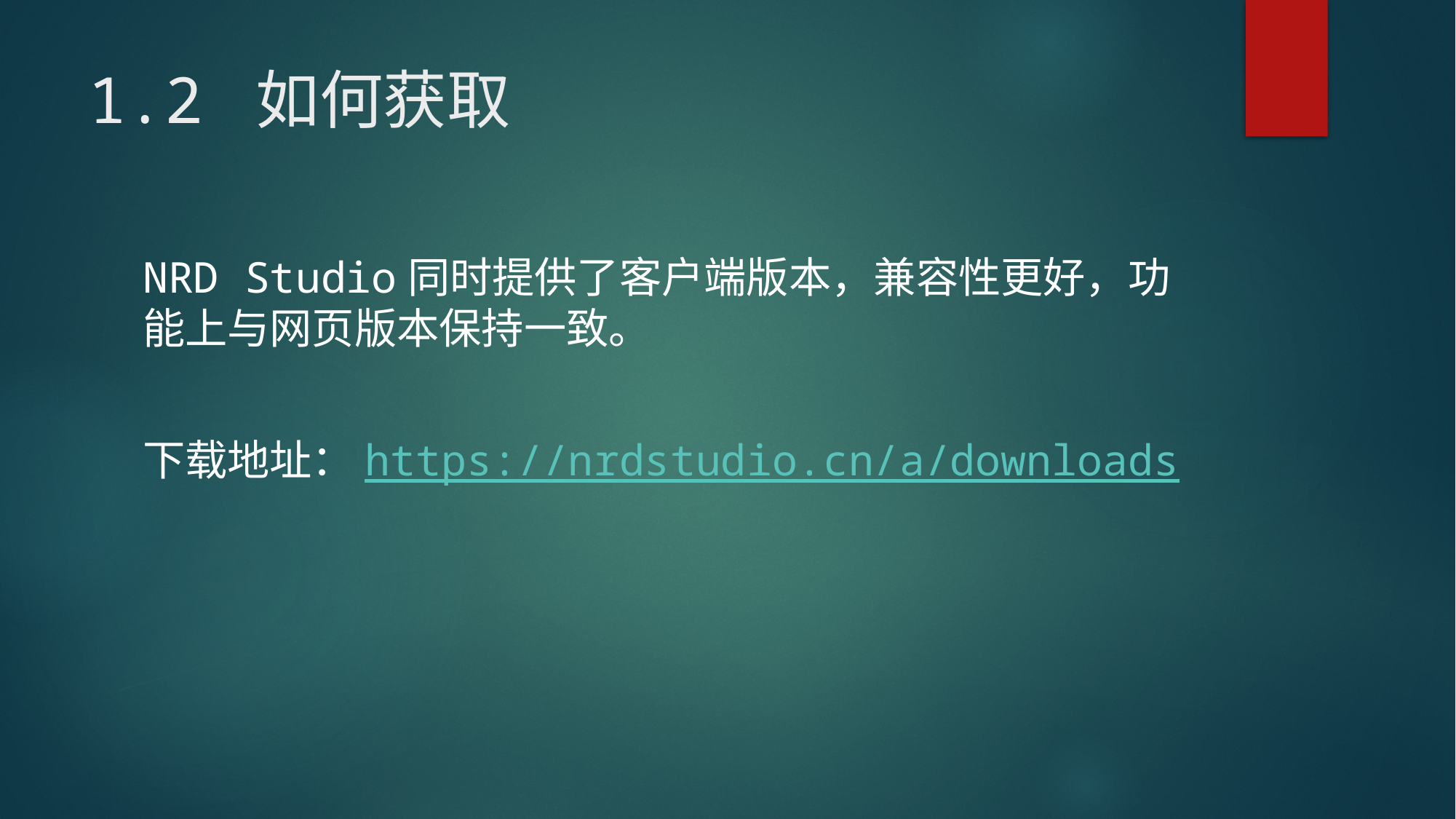

# 1.2 如何获取
NRD Studio同时提供了客户端版本，兼容性更好，功能上与网页版本保持一致。

下载地址：https://nrdstudio.cn/a/downloads